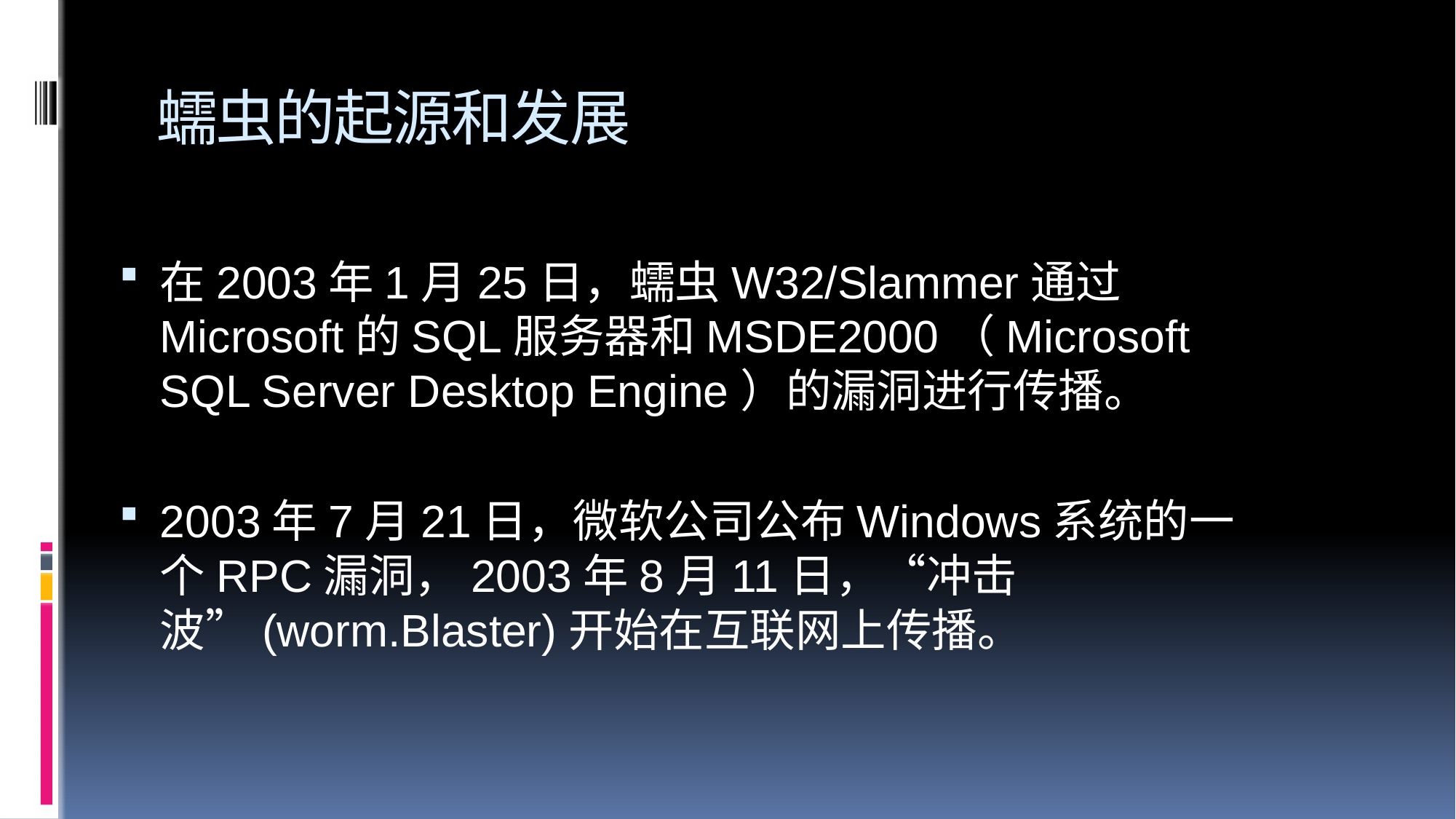

# 蠕虫的起源和发展
在2003年1月25日，蠕虫W32/Slammer通过Microsoft的SQL服务器和MSDE2000（Microsoft SQL Server Desktop Engine）的漏洞进行传播。

2003年7月21日，微软公司公布Windows系统的一个RPC漏洞，2003年8月11日，“冲击波”(worm.Blaster)开始在互联网上传播。